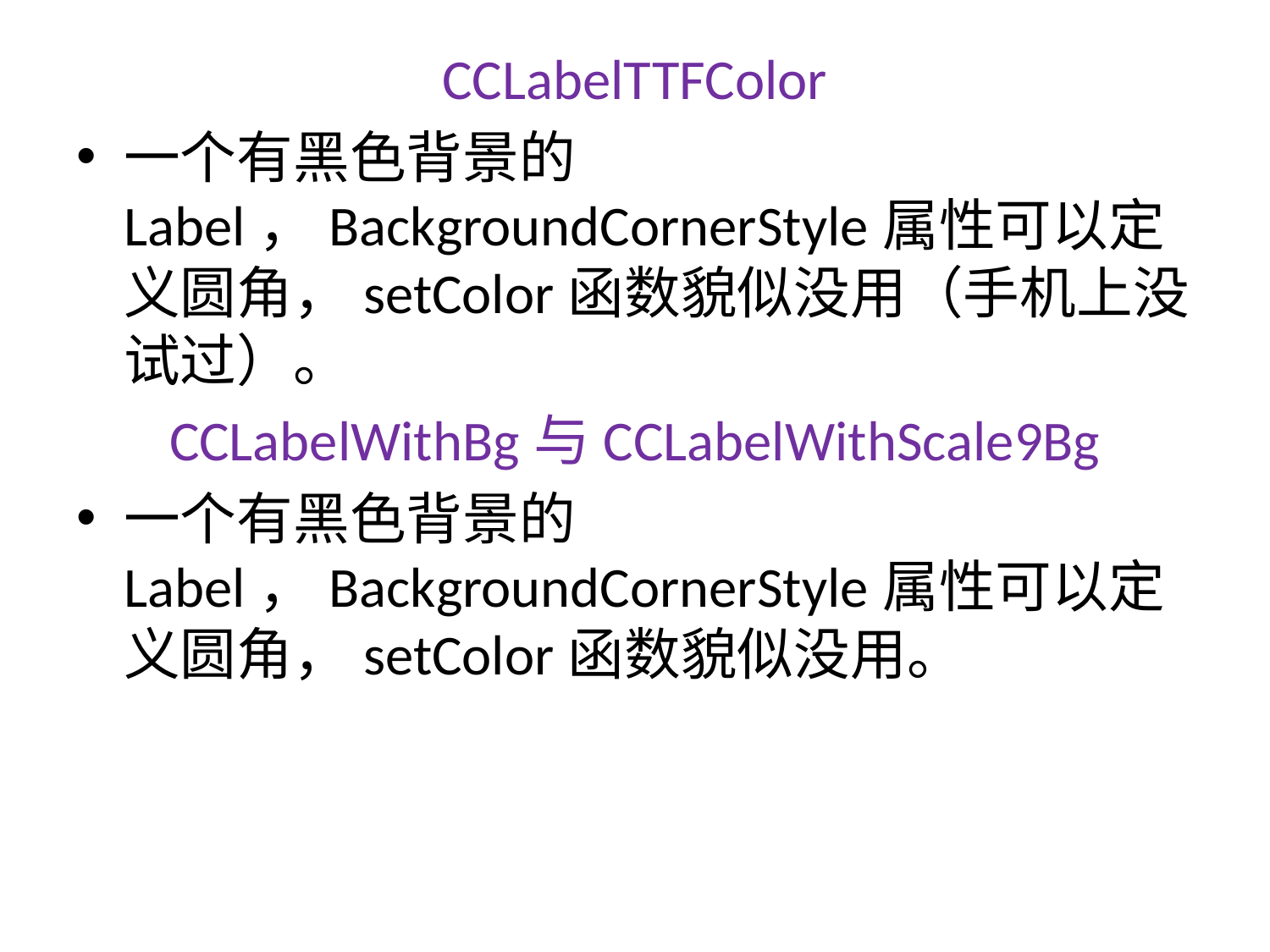

CCLabelTTFColor
一个有黑色背景的Label，BackgroundCornerStyle属性可以定义圆角，setColor函数貌似没用（手机上没试过）。
CCLabelWithBg与CCLabelWithScale9Bg
一个有黑色背景的Label，BackgroundCornerStyle属性可以定义圆角，setColor函数貌似没用。